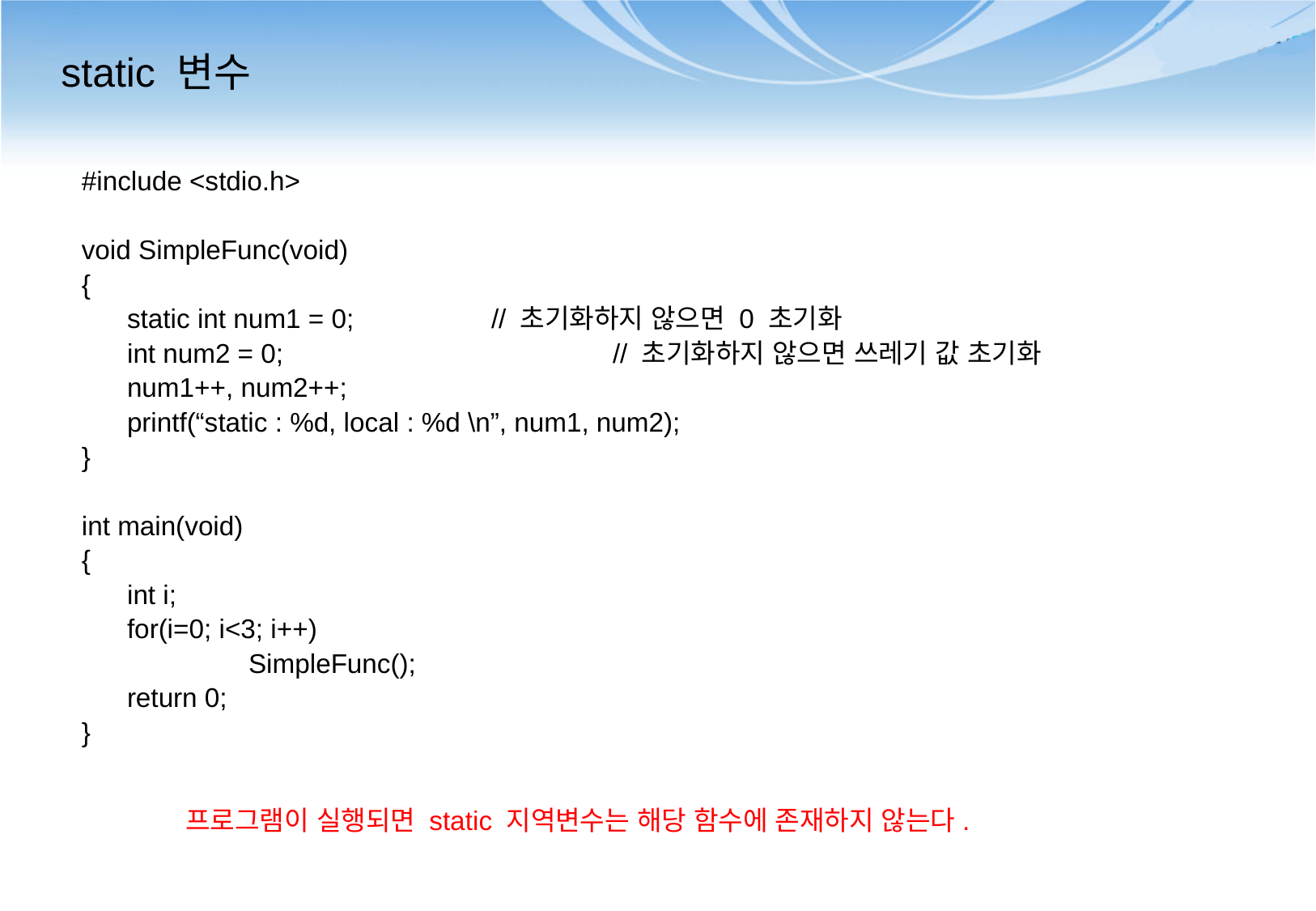

# static 변수
#include <stdio.h>

void SimpleFunc(void)
{
	static int num1 = 0;		// 초기화하지 않으면 0 초기화
	int num2 = 0;			// 초기화하지 않으면 쓰레기 값 초기화
	num1++, num2++;
	printf(“static : %d, local : %d \n”, num1, num2);
}

int main(void)
{
	int i;
	for(i=0; i<3; i++)
		SimpleFunc();
	return 0;
}
프로그램이 실행되면 static 지역변수는 해당 함수에 존재하지 않는다.